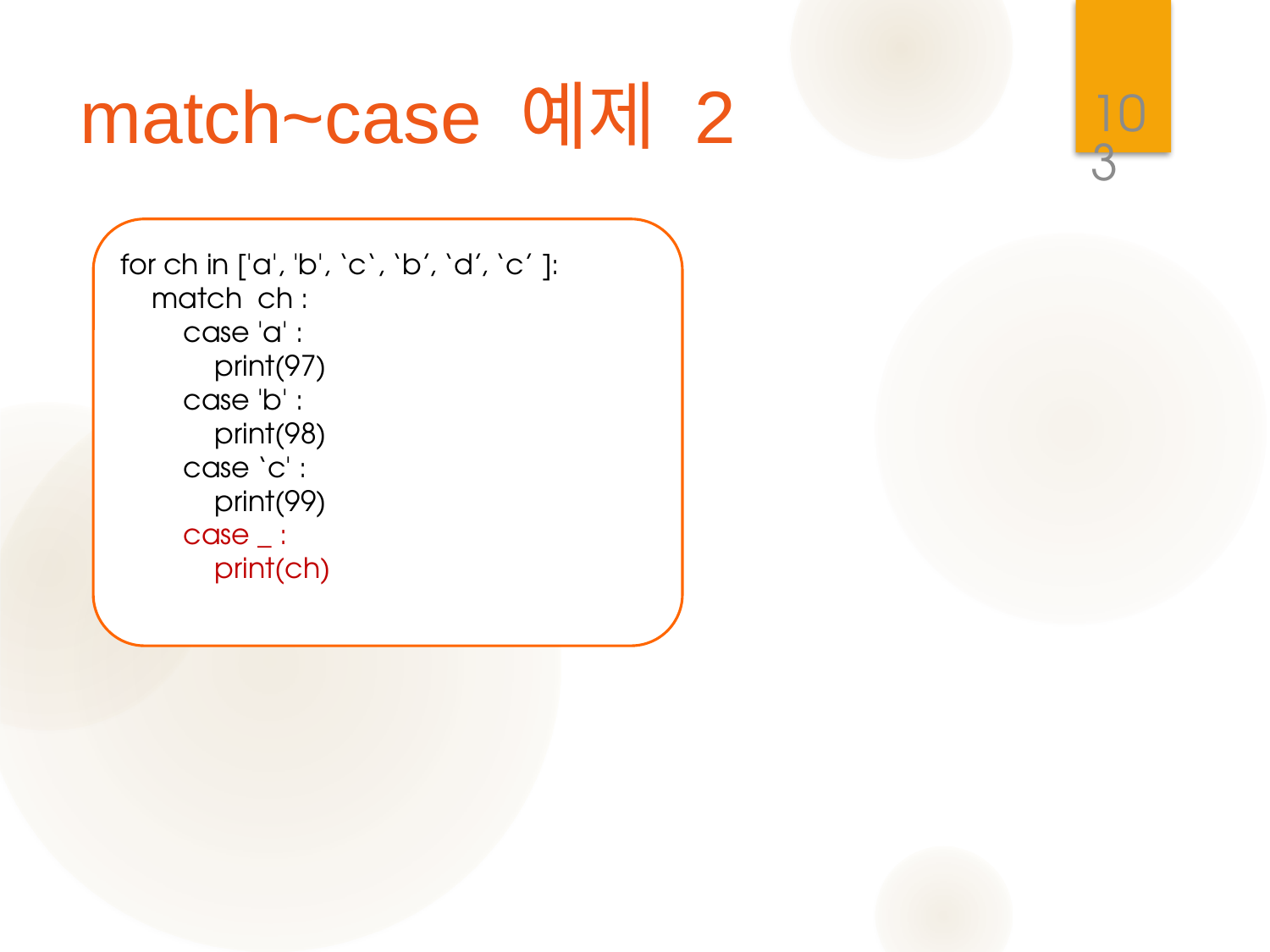

103
# match~case 예제 2

for ch in ['a', 'b', ‘c‘, ‘b’, ‘d’, ‘c’ ]:
    match  ch :
        case 'a' :
            print(97)
        case 'b' :
            print(98)
        case ‘c' :
            print(99)
        case _ :
            print(ch)